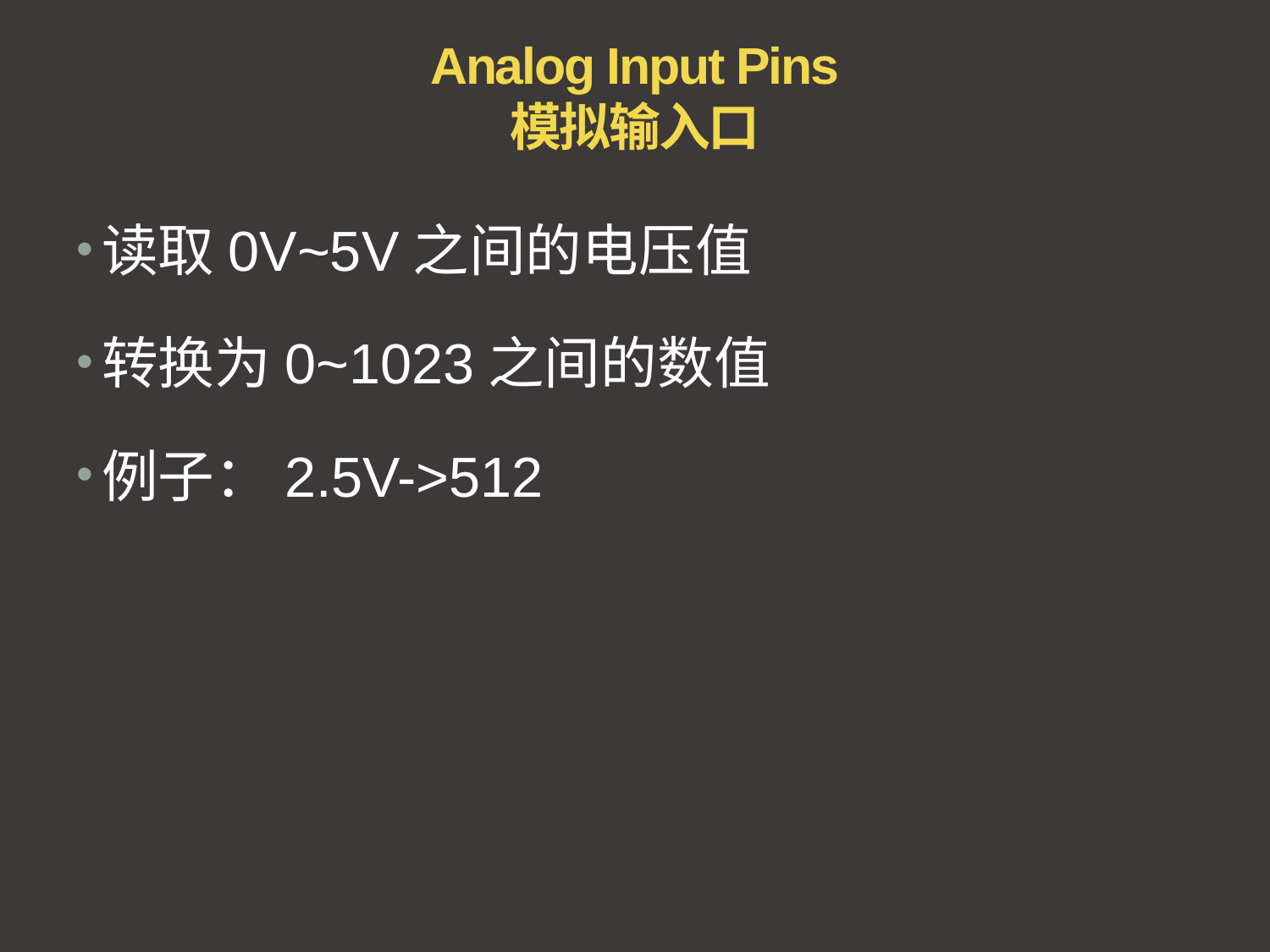

# Analog Input Pins 模拟输入口
读取0V~5V之间的电压值
转换为0~1023之间的数值
例子：2.5V->512